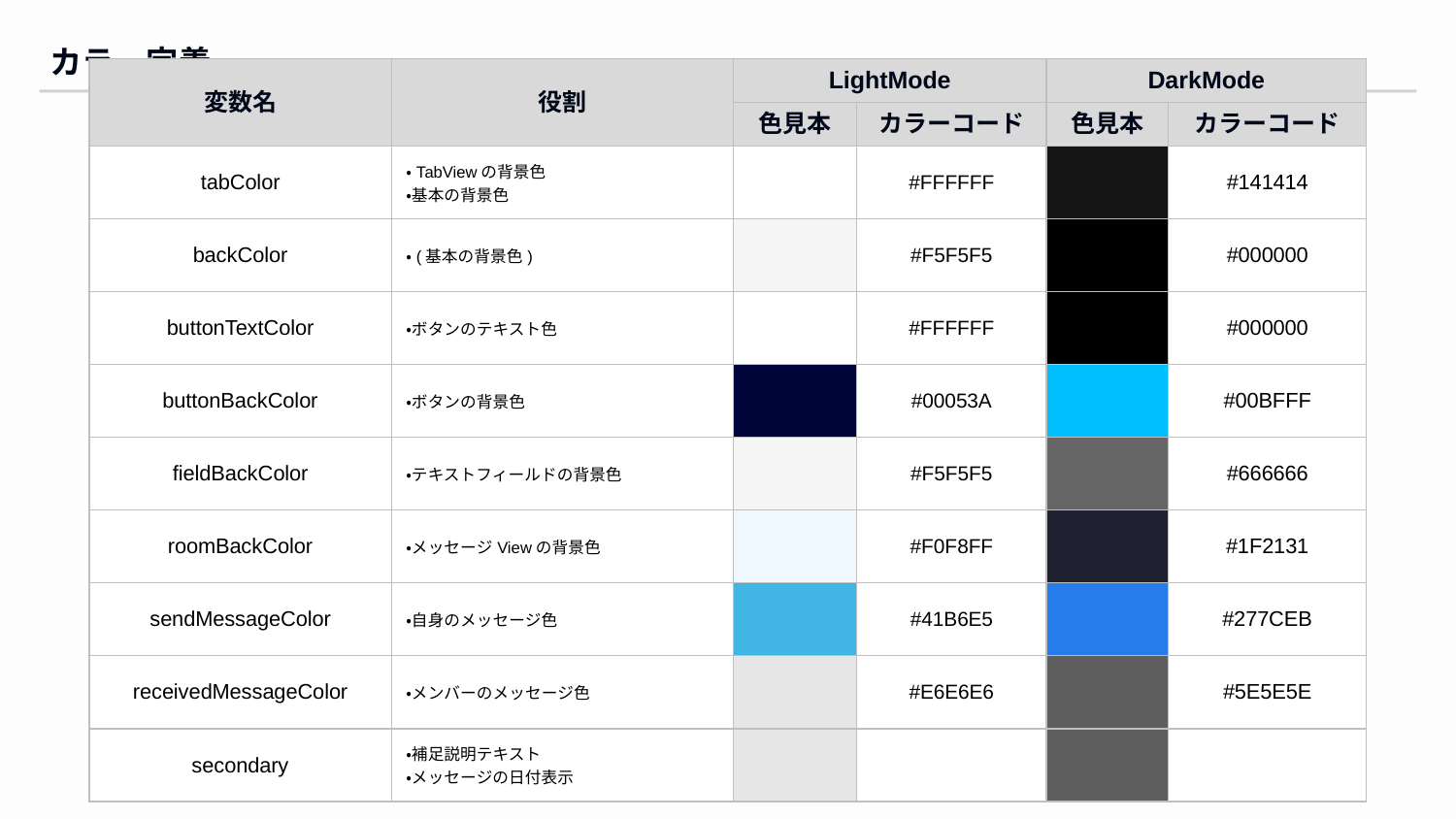

カラー定義
| 変数名 | 役割 | LightMode |  | DarkMode |  |
| --- | --- | --- | --- | --- | --- |
|  |  | 色見本 | カラーコード | 色見本 | カラーコード |
| tabColor | ・TabViewの背景色 ・基本の背景色 |  | #FFFFFF |  | #141414 |
| backColor | ・(基本の背景色) |  | #F5F5F5 |  | #000000 |
| buttonTextColor | ・ボタンのテキスト色 |  | #FFFFFF |  | #000000 |
| buttonBackColor | ・ボタンの背景色 |  | #00053A |  | #00BFFF |
| fieldBackColor | ・テキストフィールドの背景色 |  | #F5F5F5 |  | #666666 |
| roomBackColor | ・メッセージViewの背景色 |  | #F0F8FF |  | #1F2131 |
| sendMessageColor | ・自身のメッセージ色 |  | #41B6E5 |  | #277CEB |
| receivedMessageColor | ・メンバーのメッセージ色 |  | #E6E6E6 |  | #5E5E5E |
| secondary | ・補足説明テキスト ・メッセージの日付表示 |  |  |  |  |